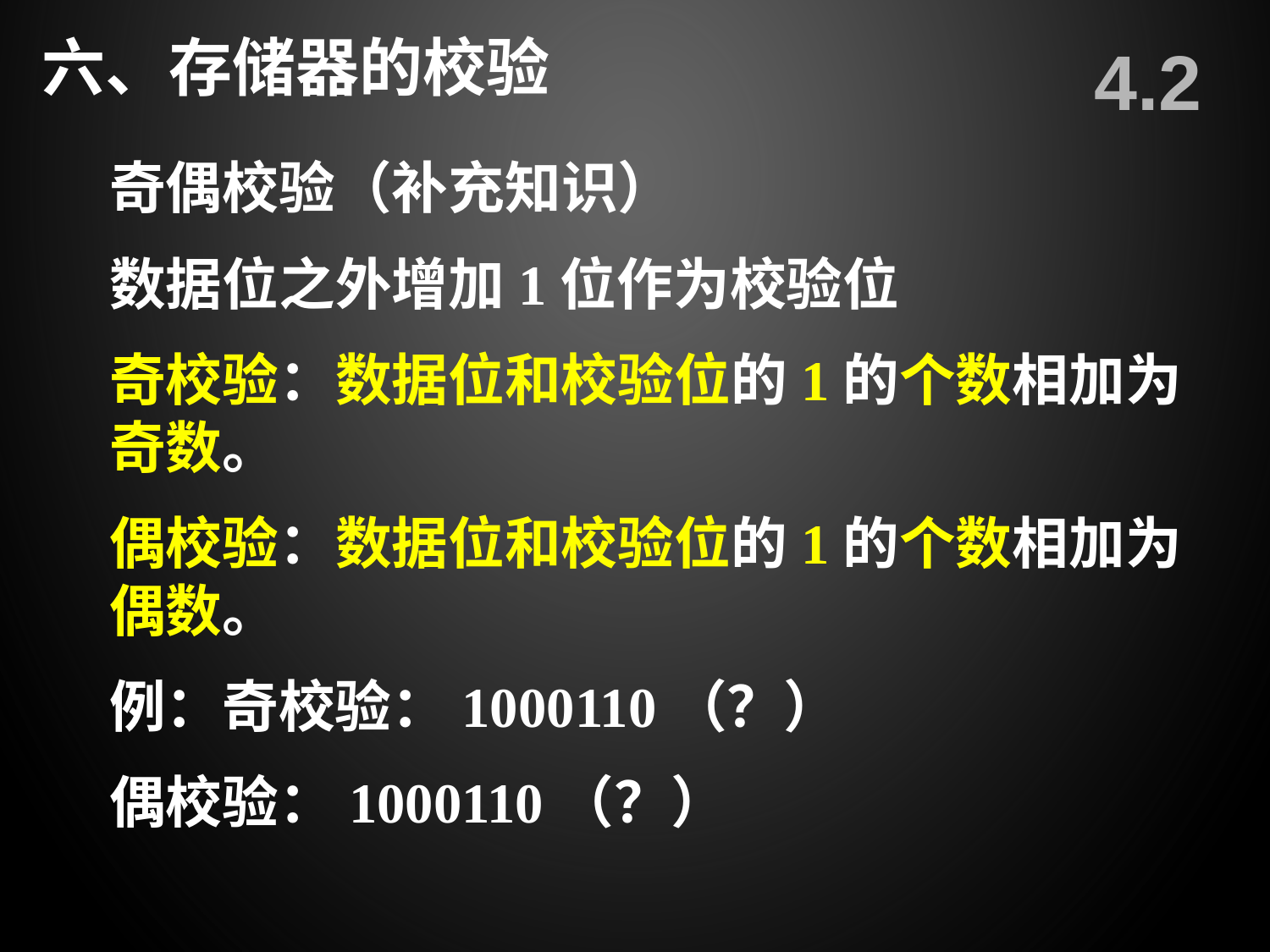

六、存储器的校验
4.2
奇偶校验（补充知识）
数据位之外增加1位作为校验位
奇校验：数据位和校验位的1的个数相加为奇数。
偶校验：数据位和校验位的1的个数相加为偶数。
例：奇校验：1000110（？）
偶校验：1000110（？）